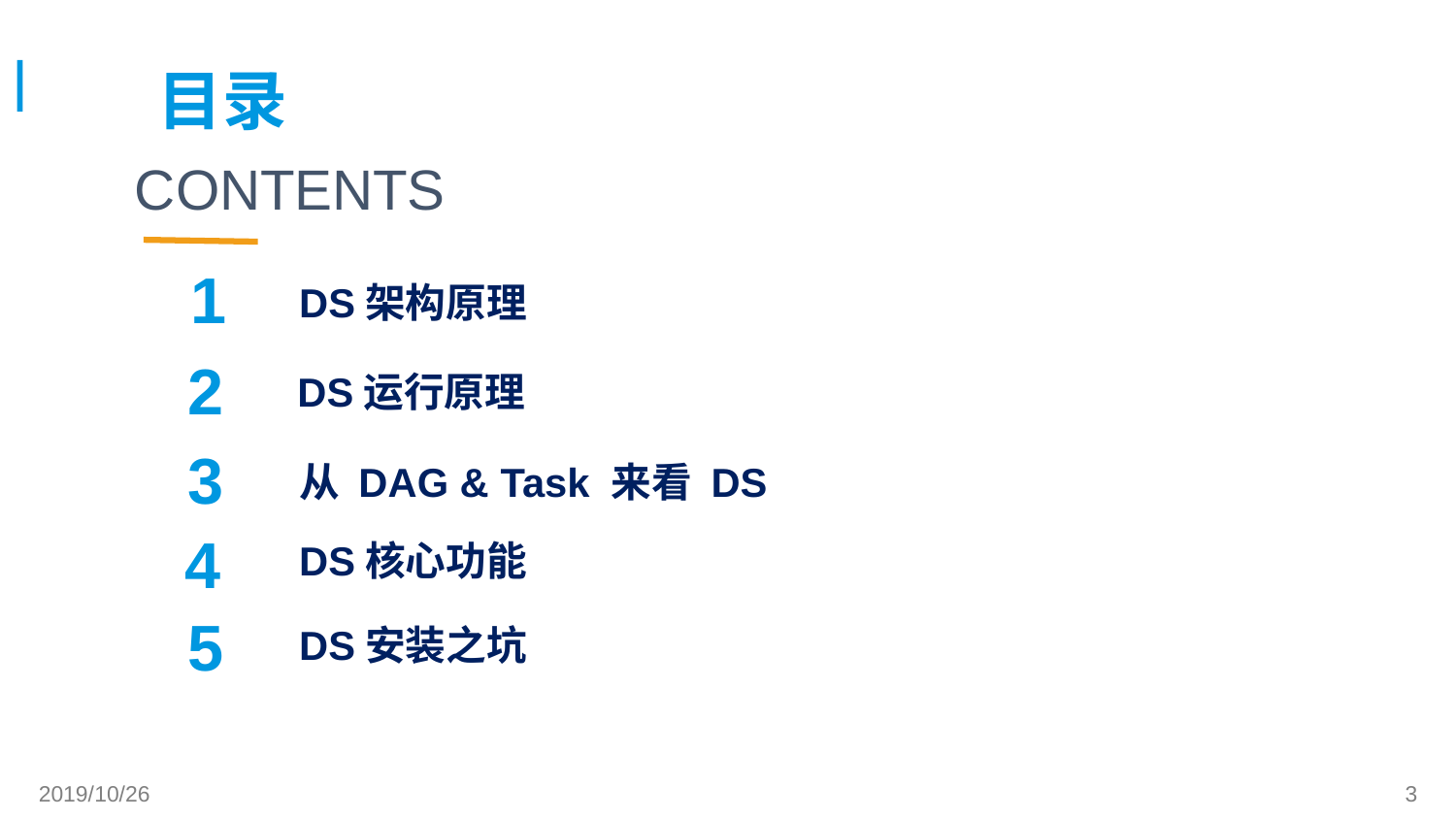

# 目录
CONTENTS
1
DS架构原理

2
DS运行原理
3
从 DAG & Task 来看 DS
4
DS核心功能
5
DS安装之坑
2019/10/26
3